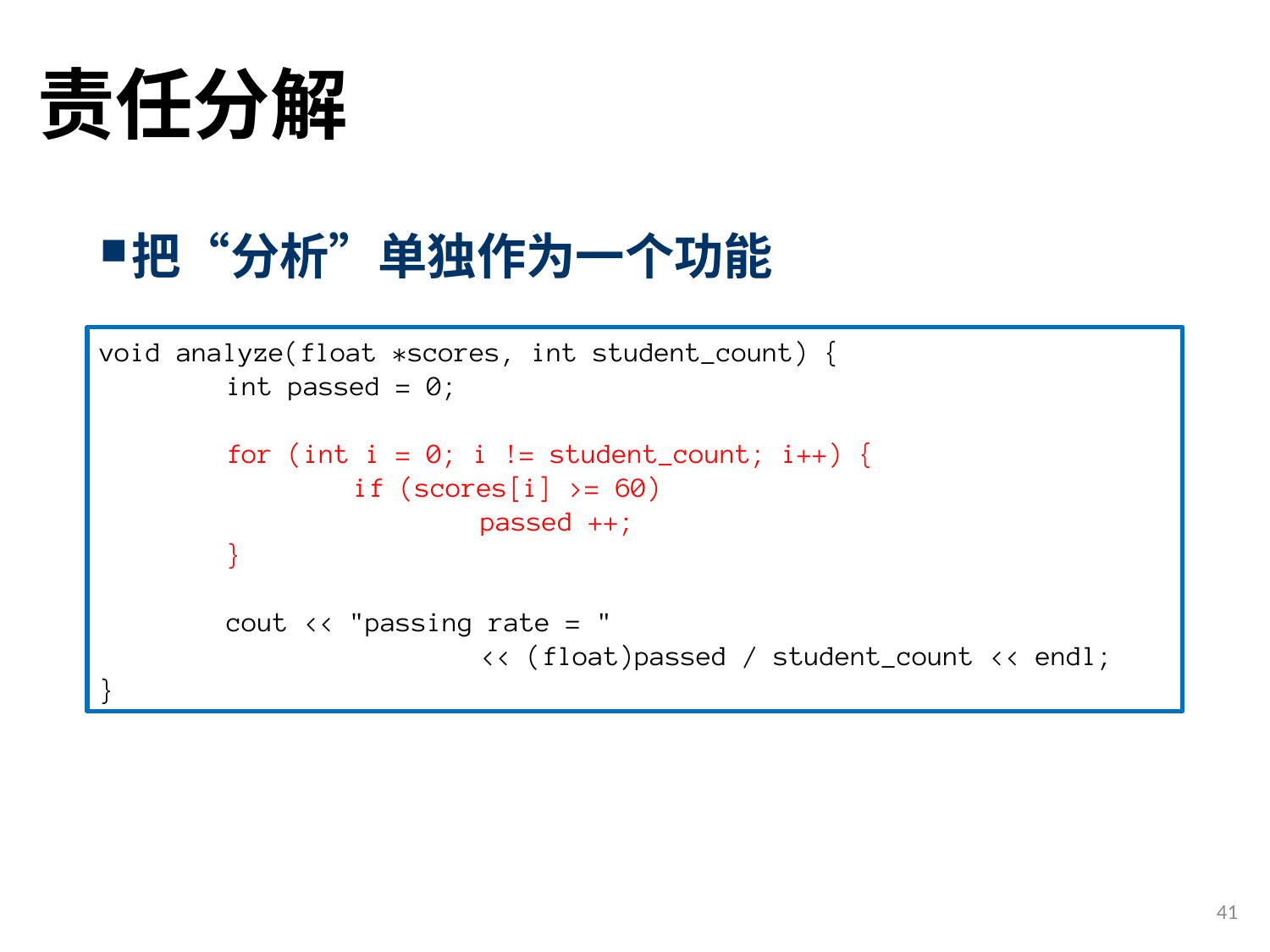

# 责任分解
把“分析”单独作为一个功能
void analyze(float *scores, int student_count) {
	int passed = 0;

	for (int i = 0; i != student_count; i++) {
		if (scores[i] >= 60)
			passed ++;
	}

	cout << "passing rate = "
			<< (float)passed / student_count << endl;
}
41